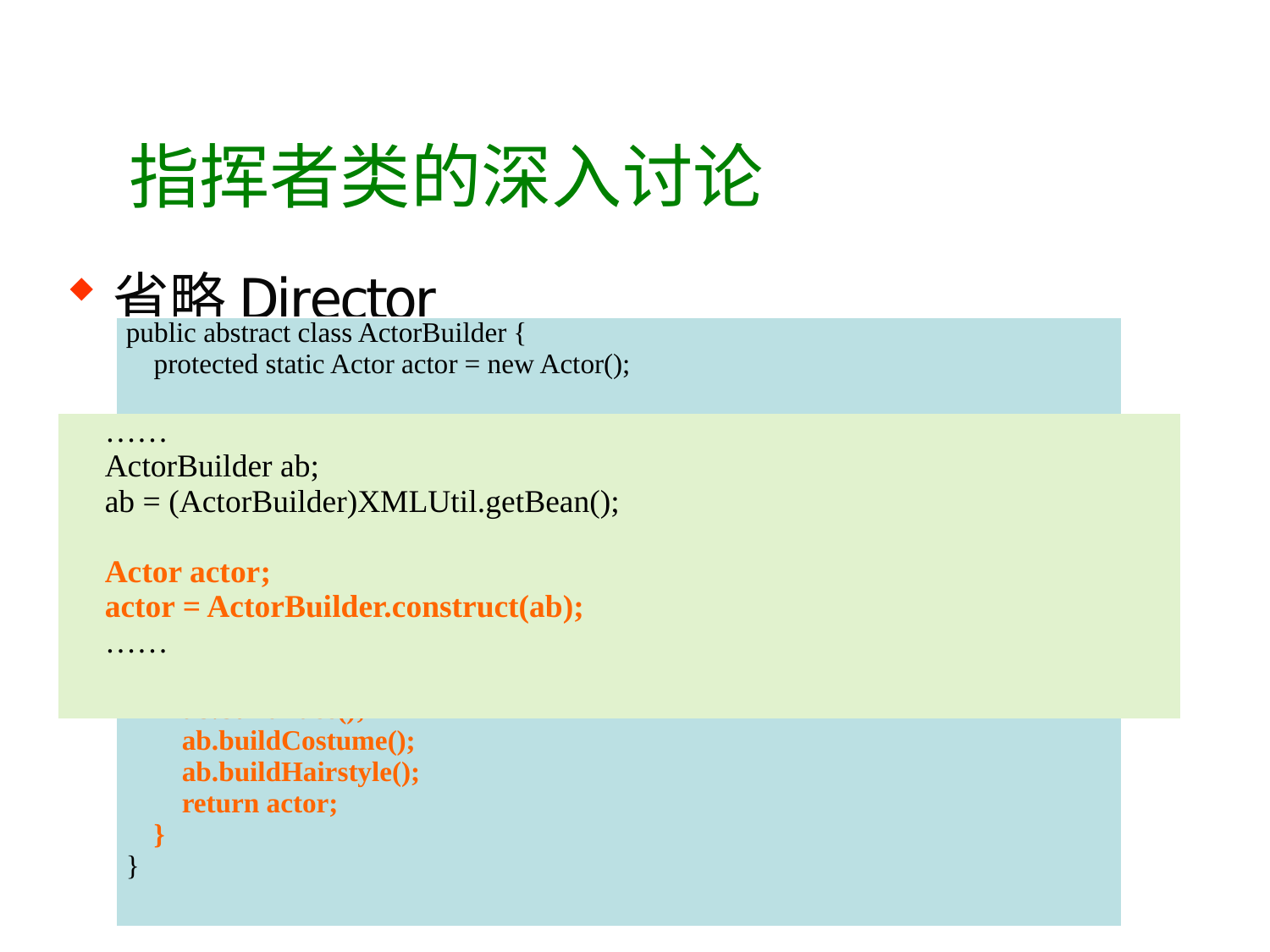

# 指挥者类的深入讨论
省略Director
将Director和抽象建造者Builder合并
| public abstract class ActorBuilder { protected static Actor actor = new Actor(); public abstract void buildType(); public abstract void buildSex(); public abstract void buildFace(); public abstract void buildCostume(); public abstract void buildHairstyle();   public static Actor construct(ActorBuilder ab) { ab.buildType(); ab.buildSex(); ab.buildFace(); ab.buildCostume(); ab.buildHairstyle(); return actor; } } |
| --- |
| …… ActorBuilder ab; ab = (ActorBuilder)XMLUtil.getBean(); Actor actor; actor = ActorBuilder.construct(ab); …… |
| --- |